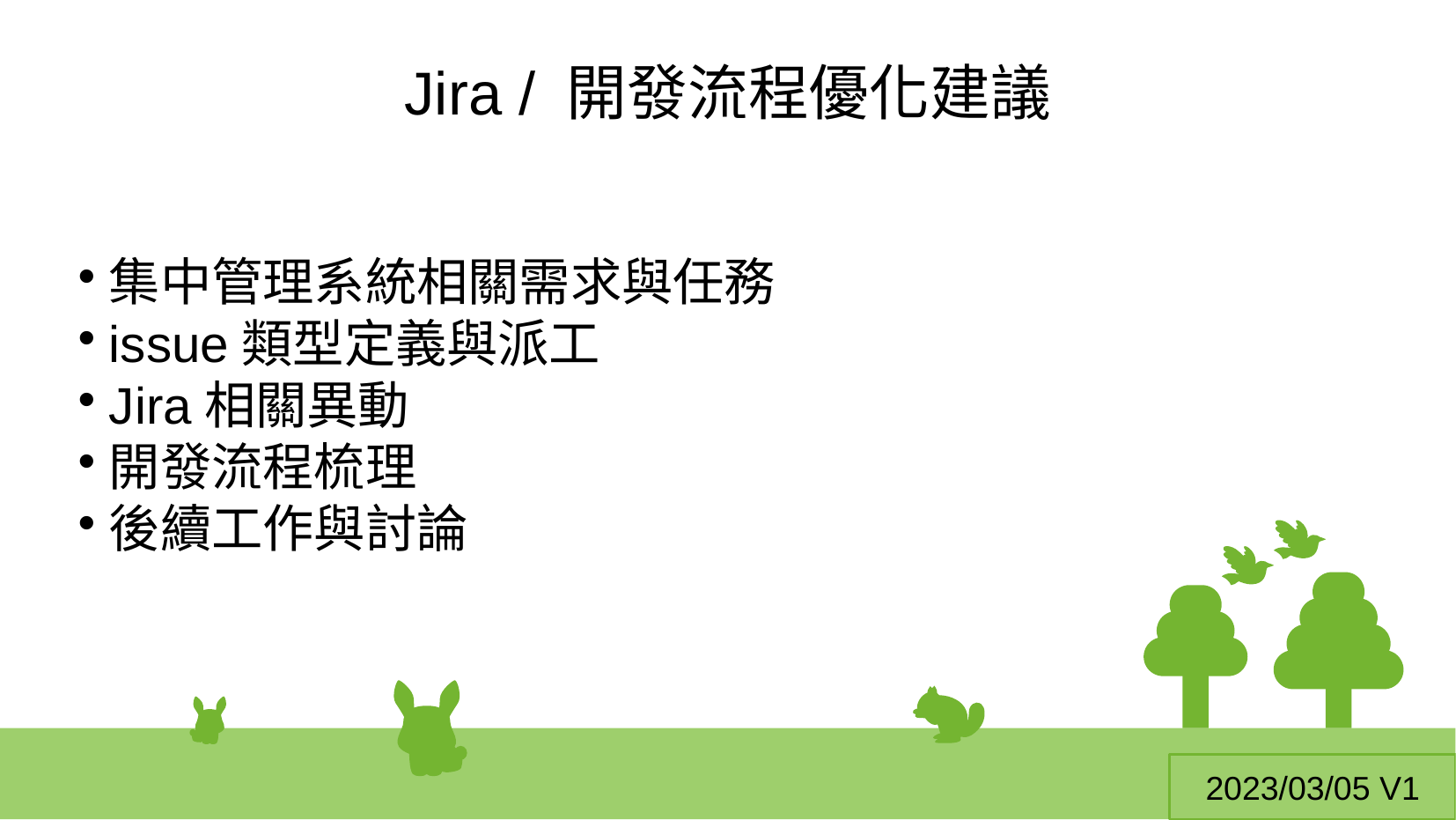

# Jira / 開發流程優化建議
集中管理系統相關需求與任務
issue類型定義與派工
Jira相關異動
開發流程梳理
後續工作與討論
2023/03/05 V1